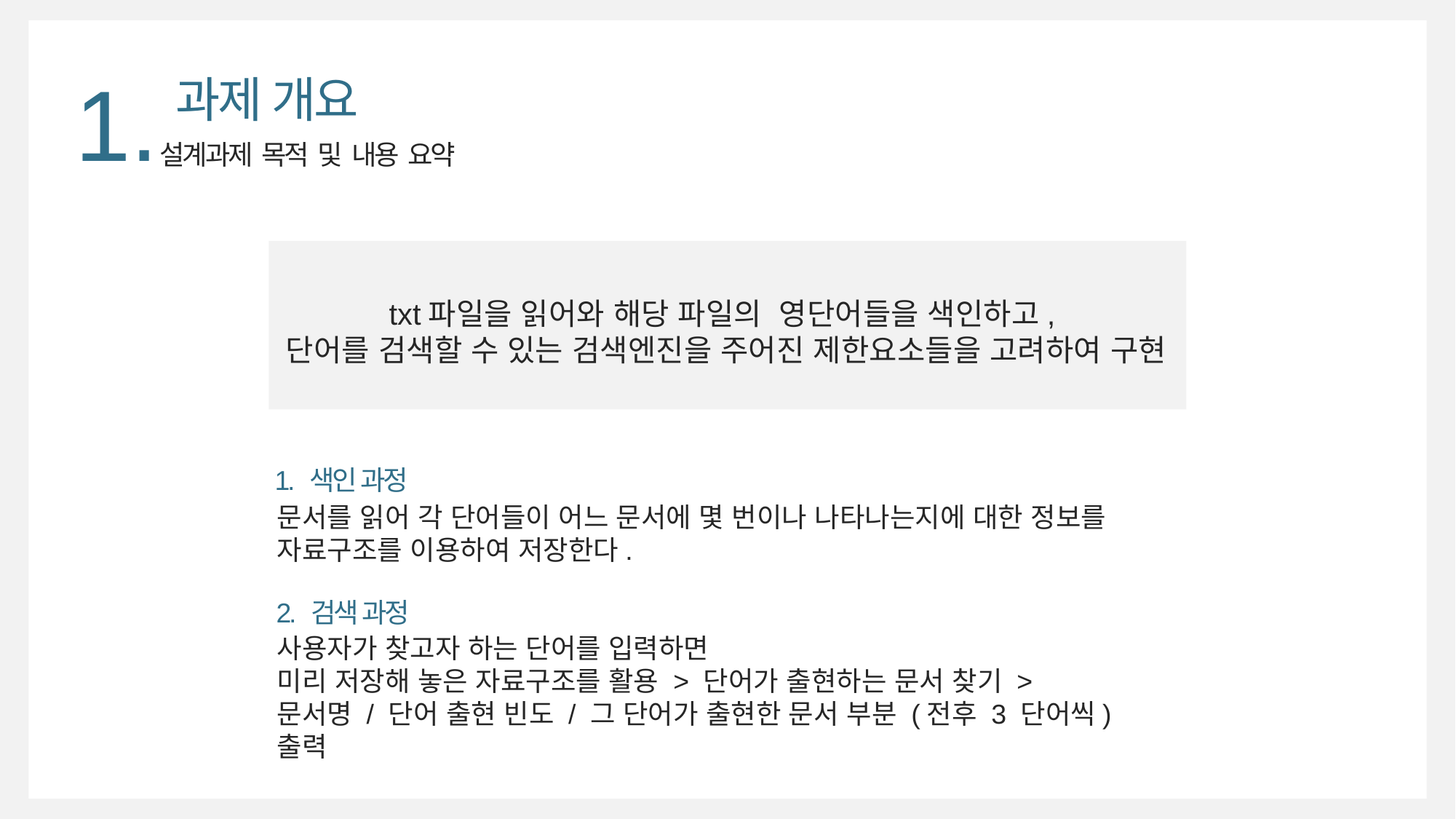

1.
과제 개요
설계과제  목적  및  내용  요약

txt파일을 읽어와 해당 파일의  영단어들을 색인하고,
단어를 검색할 수 있는 검색엔진을 주어진 제한요소들을 고려하여 구현
1. 색인 과정

문서를 읽어 각 단어들이 어느 문서에 몇 번이나 나타나는지에 대한 정보를 자료구조를 이용하여 저장한다.

사용자가 찾고자 하는 단어를 입력하면
미리 저장해 놓은 자료구조를 활용 > 단어가 출현하는 문서 찾기 >
문서명 / 단어 출현 빈도 / 그 단어가 출현한 문서 부분 (전후 3 단어씩) 출력
2. 검색 과정